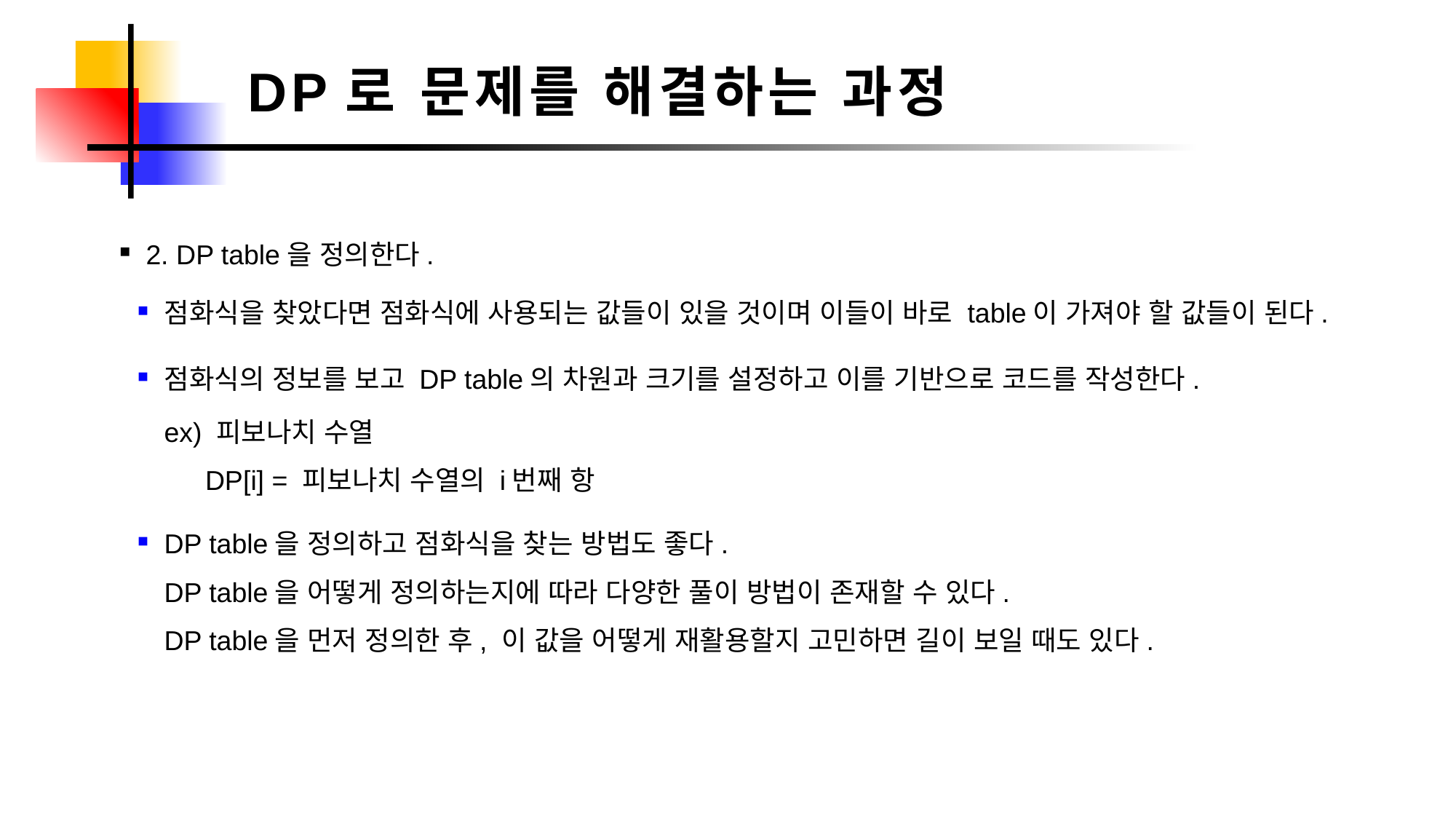

DP로 문제를 해결하는 과정
2. DP table을 정의한다.

점화식을 찾았다면 점화식에 사용되는 값들이 있을 것이며 이들이 바로 table이 가져야 할 값들이 된다.

점화식의 정보를 보고 DP table의 차원과 크기를 설정하고 이를 기반으로 코드를 작성한다.

ex) 피보나치 수열
DP[i] = 피보나치 수열의 i번째 항
DP table을 정의하고 점화식을 찾는 방법도 좋다.

DP table을 어떻게 정의하는지에 따라 다양한 풀이 방법이 존재할 수 있다.
DP table을 먼저 정의한 후, 이 값을 어떻게 재활용할지 고민하면 길이 보일 때도 있다.